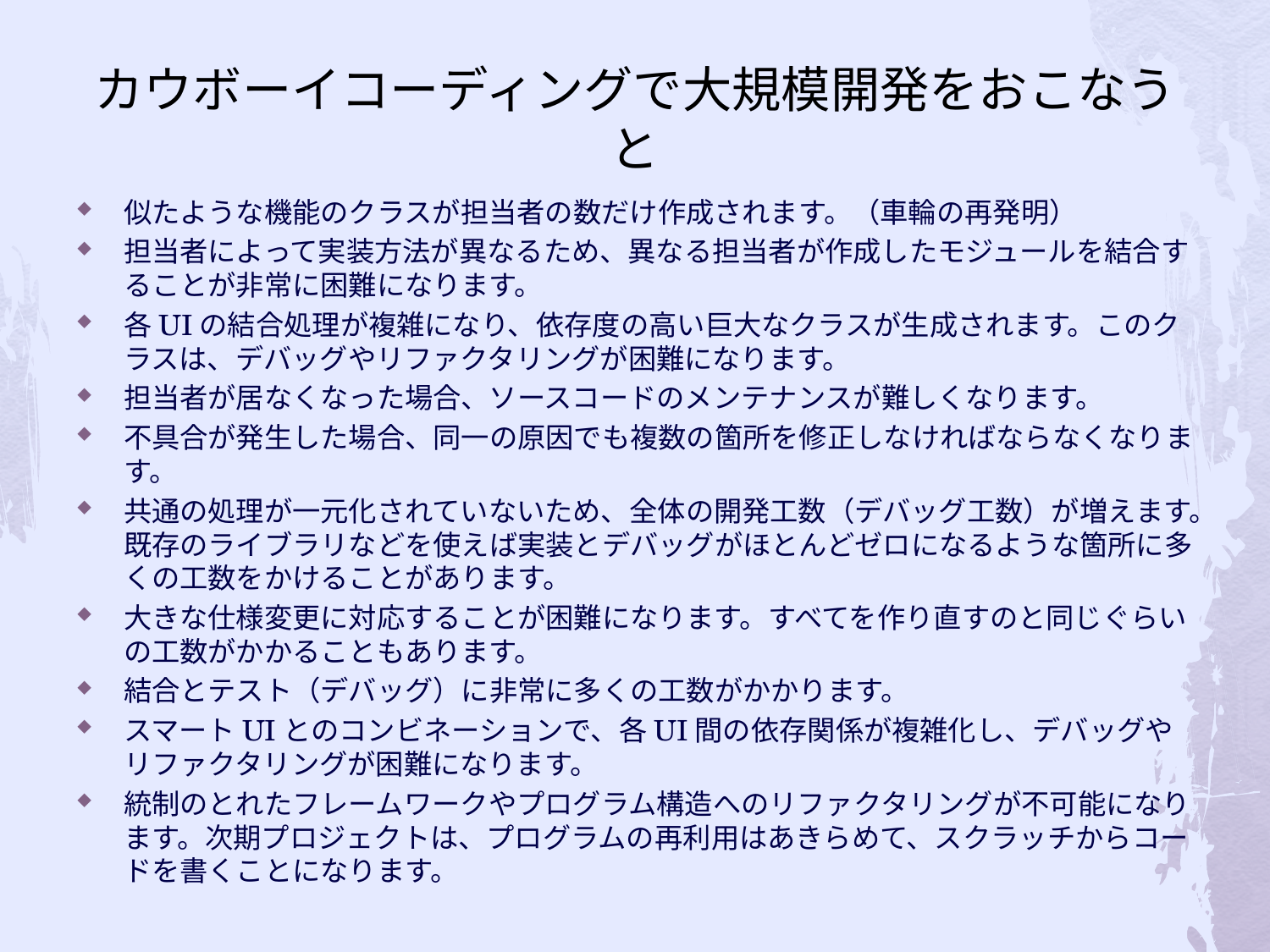

# カウボーイコーディングで大規模開発をおこなうと
似たような機能のクラスが担当者の数だけ作成されます。（車輪の再発明）
担当者によって実装方法が異なるため、異なる担当者が作成したモジュールを結合することが非常に困難になります。
各UIの結合処理が複雑になり、依存度の高い巨大なクラスが生成されます。このクラスは、デバッグやリファクタリングが困難になります。
担当者が居なくなった場合、ソースコードのメンテナンスが難しくなります。
不具合が発生した場合、同一の原因でも複数の箇所を修正しなければならなくなります。
共通の処理が一元化されていないため、全体の開発工数（デバッグ工数）が増えます。既存のライブラリなどを使えば実装とデバッグがほとんどゼロになるような箇所に多くの工数をかけることがあります。
大きな仕様変更に対応することが困難になります。すべてを作り直すのと同じぐらいの工数がかかることもあります。
結合とテスト（デバッグ）に非常に多くの工数がかかります。
スマートUIとのコンビネーションで、各UI間の依存関係が複雑化し、デバッグやリファクタリングが困難になります。
統制のとれたフレームワークやプログラム構造へのリファクタリングが不可能になります。次期プロジェクトは、プログラムの再利用はあきらめて、スクラッチからコードを書くことになります。